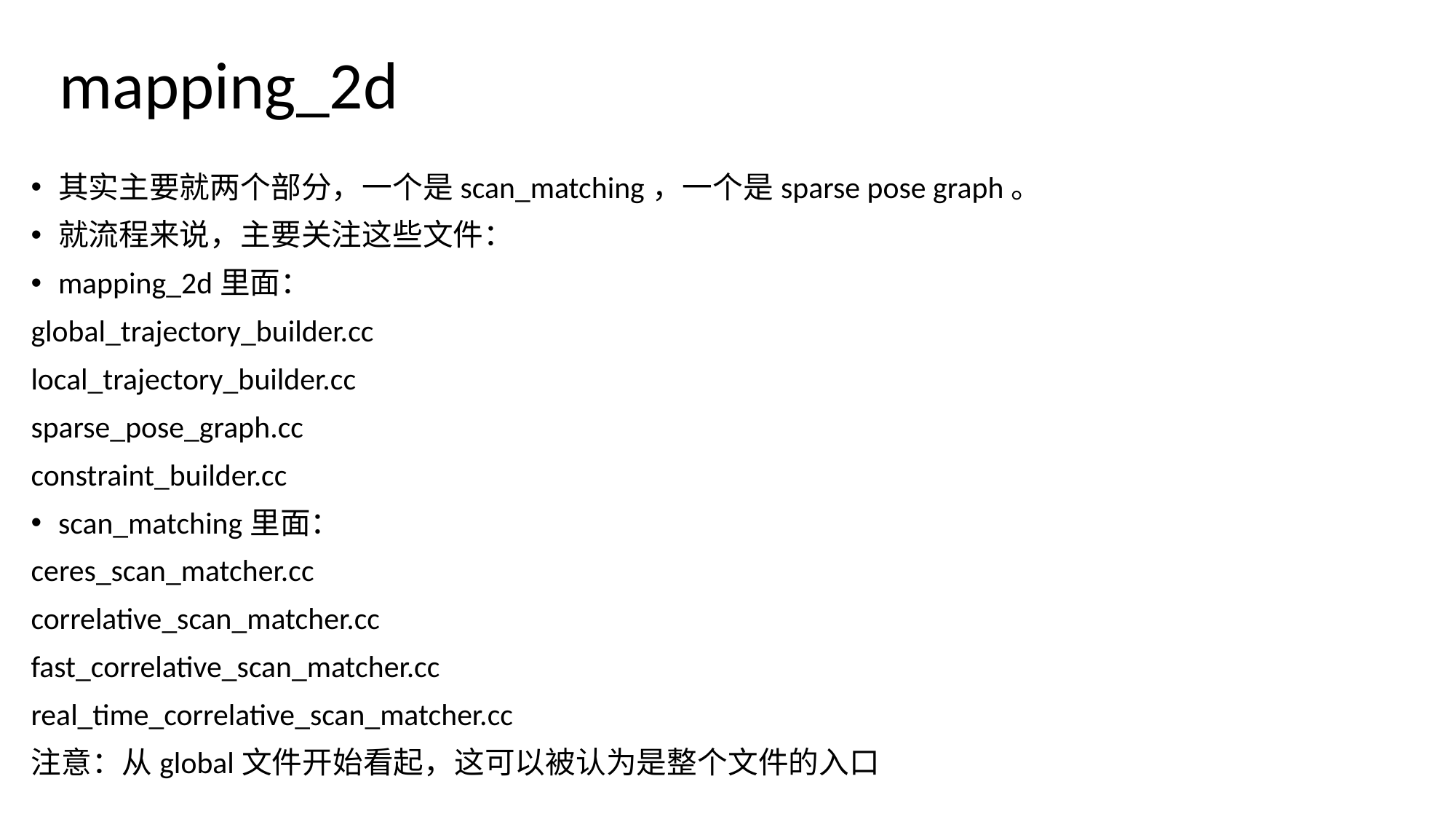

# mapping_2d
其实主要就两个部分，一个是scan_matching，一个是sparse pose graph。
就流程来说，主要关注这些文件：
mapping_2d里面：
global_trajectory_builder.cc
local_trajectory_builder.cc
sparse_pose_graph.cc
constraint_builder.cc
scan_matching里面：
ceres_scan_matcher.cc
correlative_scan_matcher.cc
fast_correlative_scan_matcher.cc
real_time_correlative_scan_matcher.cc
注意：从global文件开始看起，这可以被认为是整个文件的入口